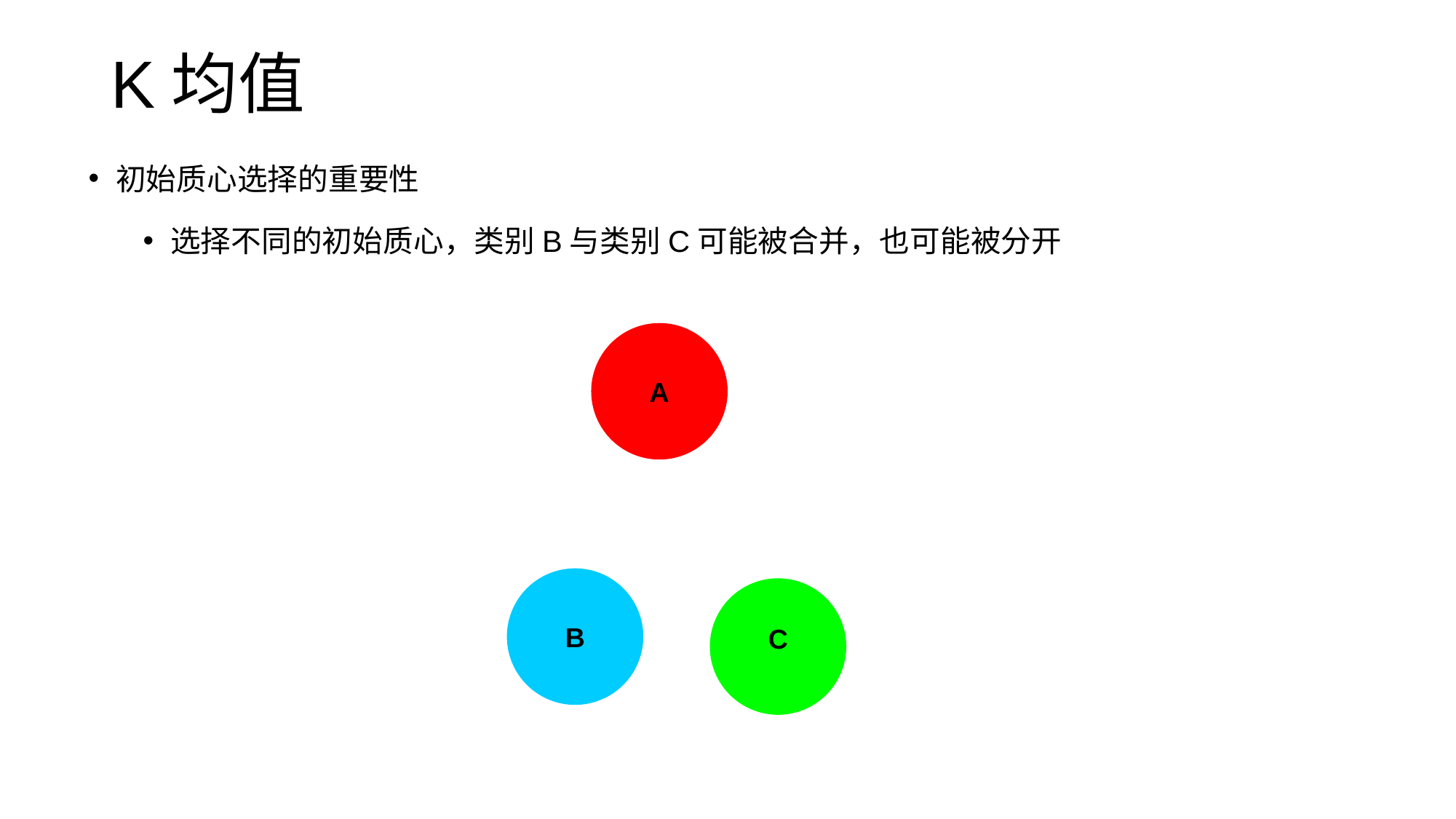

# K均值
初始质心选择的重要性
选择不同的初始质心，类别B与类别C可能被合并，也可能被分开

A

B
C